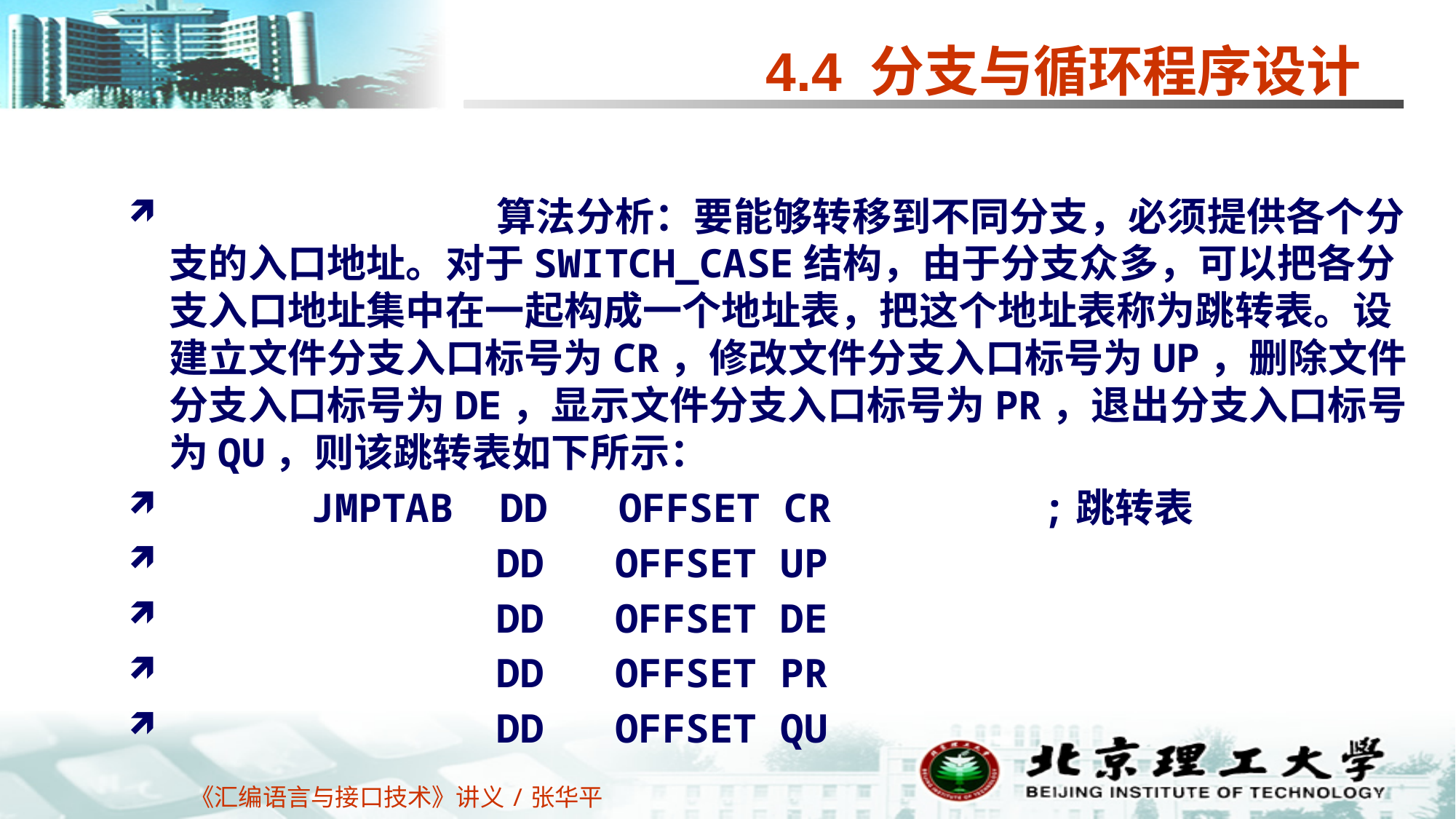

4.4 分支与循环程序设计
		算法分析：要能够转移到不同分支，必须提供各个分支的入口地址。对于SWITCH_CASE结构，由于分支众多，可以把各分支入口地址集中在一起构成一个地址表，把这个地址表称为跳转表。设建立文件分支入口标号为CR，修改文件分支入口标号为UP，删除文件分支入口标号为DE，显示文件分支入口标号为PR，退出分支入口标号为QU，则该跳转表如下所示：
      JMPTAB  DD   OFFSET CR		;跳转表
        		DD   OFFSET UP
        		DD   OFFSET DE
        		DD   OFFSET PR
        		DD   OFFSET QU